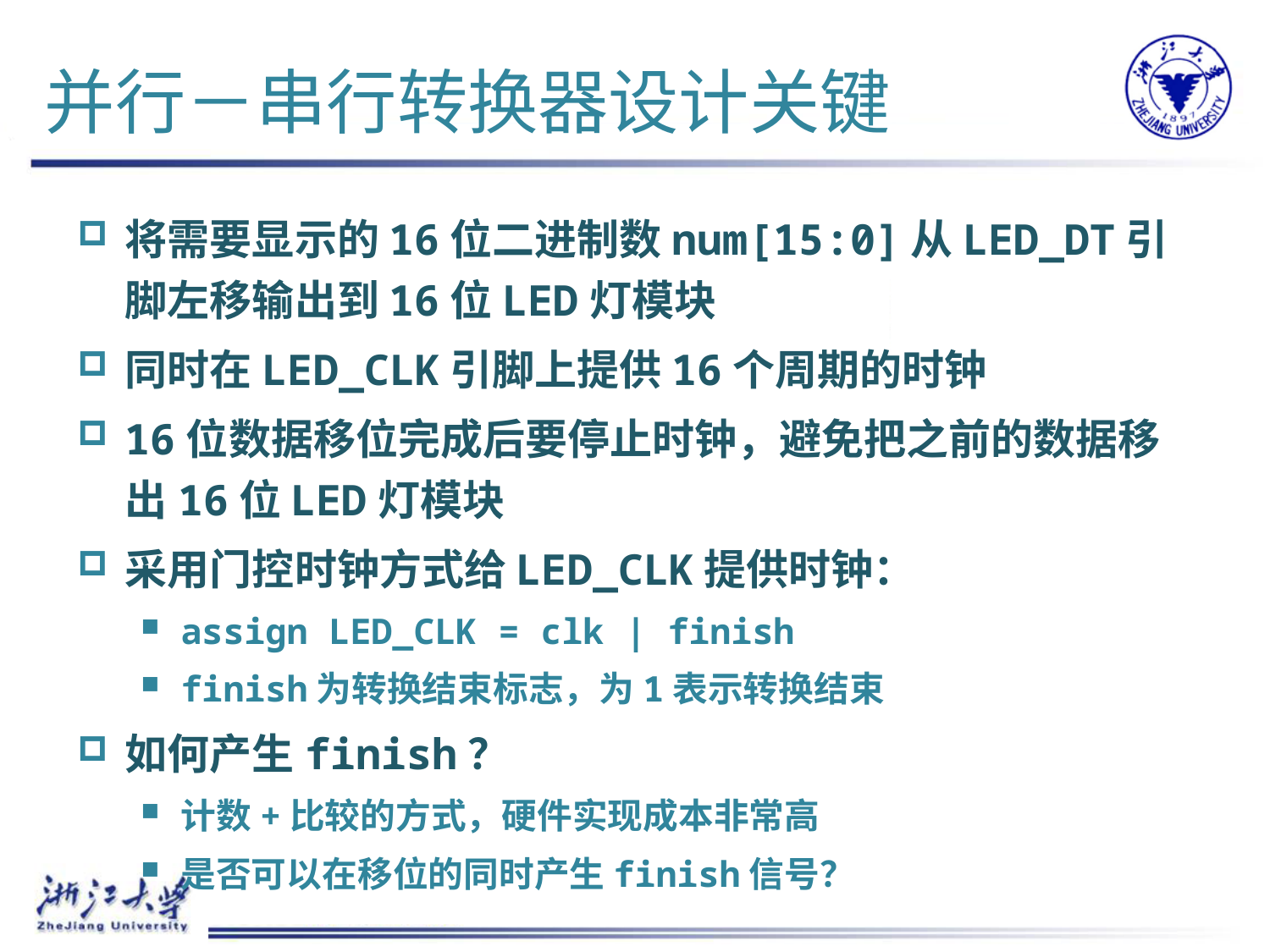

# 并行－串行转换器设计关键
将需要显示的16位二进制数num[15:0]从LED_DT引脚左移输出到16位LED灯模块
同时在LED_CLK引脚上提供16个周期的时钟
16位数据移位完成后要停止时钟，避免把之前的数据移出16位LED灯模块
采用门控时钟方式给LED_CLK提供时钟：
assign LED_CLK = clk | finish
finish为转换结束标志，为1表示转换结束
如何产生finish？
计数+比较的方式，硬件实现成本非常高
是否可以在移位的同时产生finish信号？